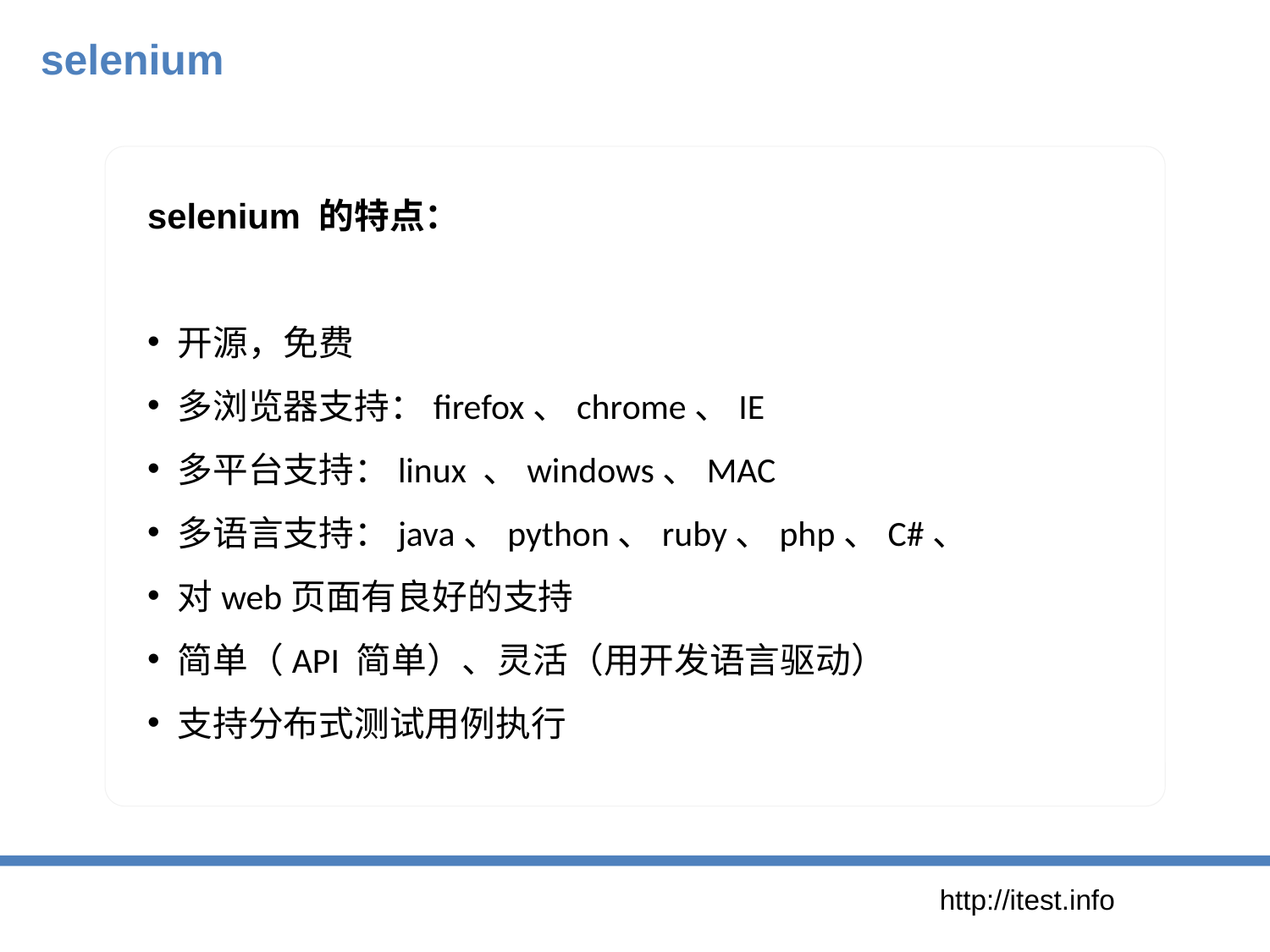

selenium

selenium 的特点：

开源，免费
多浏览器支持：firefox、chrome、IE
多平台支持：linux 、windows、MAC
多语言支持：java、python、ruby、php、C#、
对web页面有良好的支持
简单（API 简单）、灵活（用开发语言驱动）
支持分布式测试用例执行

http://itest.info